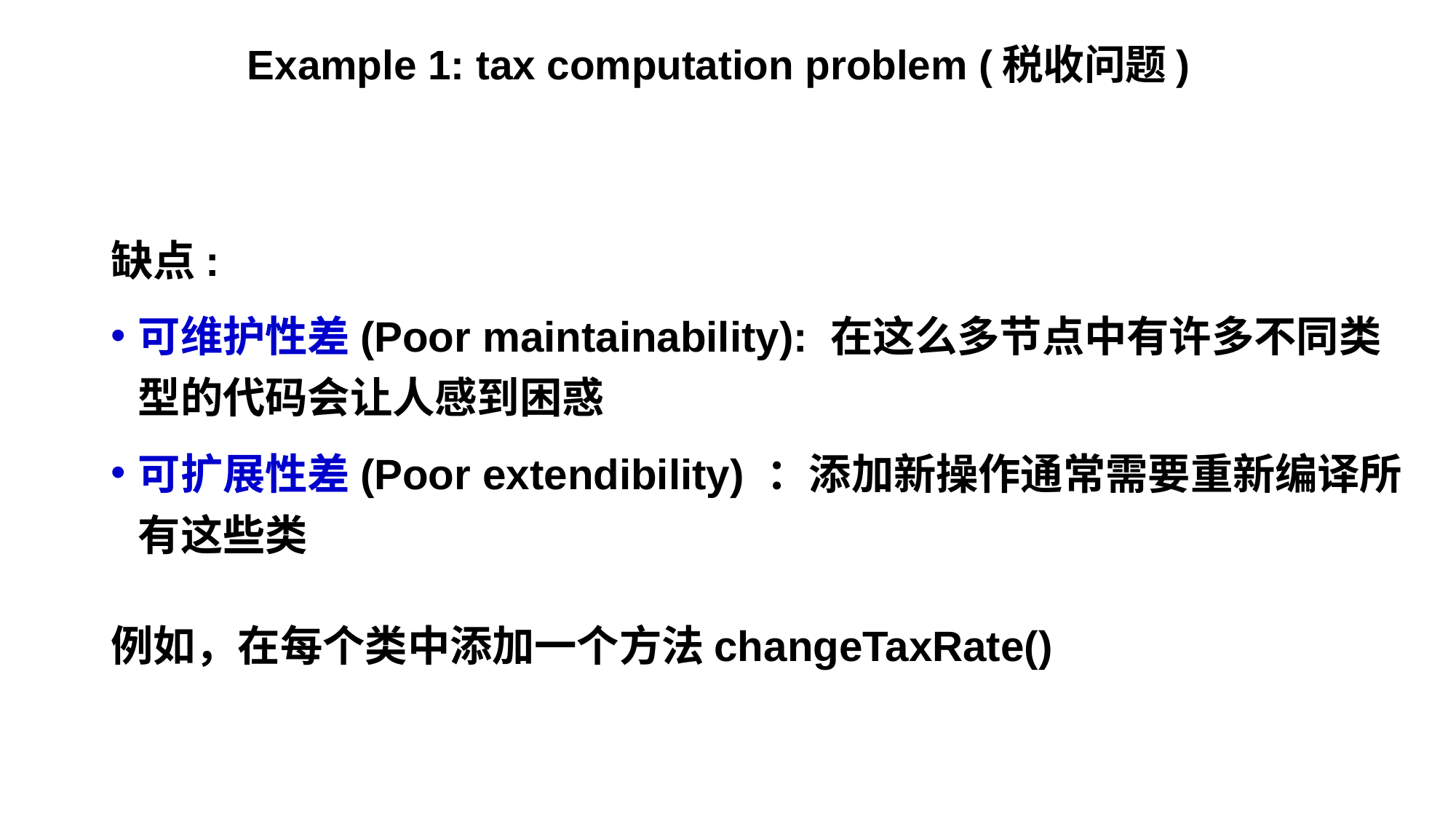

# Example 1: tax computation problem (税收问题)
缺点:
可维护性差(Poor maintainability): 在这么多节点中有许多不同类型的代码会让人感到困惑
可扩展性差(Poor extendibility) ：添加新操作通常需要重新编译所有这些类
例如，在每个类中添加一个方法changeTaxRate()
7